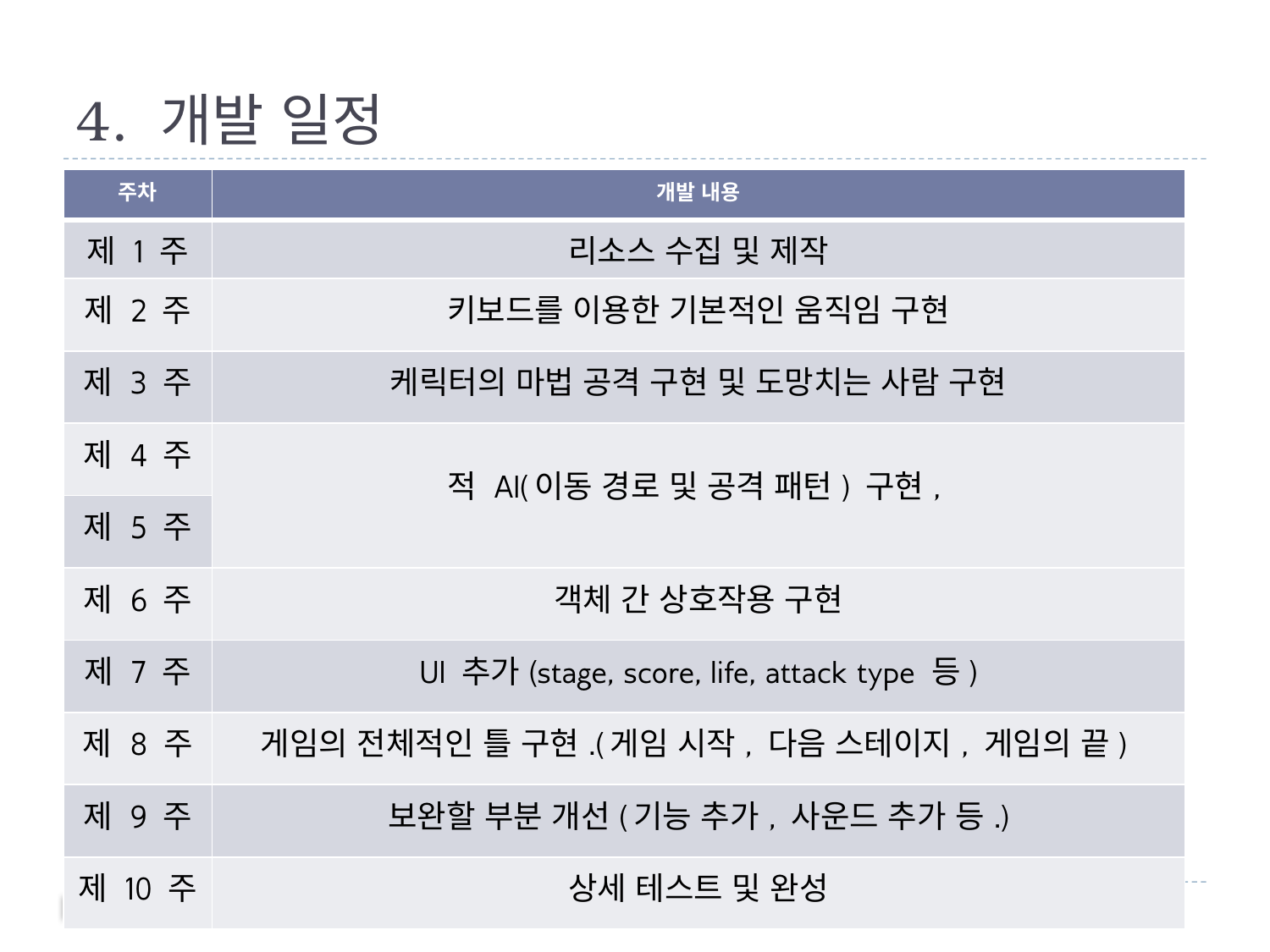

# 4. 개발 일정
| 주차 | 개발 내용 |
| --- | --- |
| 제 1 주 | 리소스 수집 및 제작 |
| 제 2 주 | 키보드를 이용한 기본적인 움직임 구현 |
| 제 3 주 | 케릭터의 마법 공격 구현 및 도망치는 사람 구현 |
| 제 4 주 | 적 AI(이동 경로 및 공격 패턴) 구현, |
| 제 5 주 |  |
| 제 6 주 | 객체 간 상호작용 구현 |
| 제 7 주 | UI 추가(stage, score, life, attack type 등) |
| 제 8 주 | 게임의 전체적인 틀 구현.(게임 시작, 다음 스테이지, 게임의 끝) |
| 제 9 주 | 보완할 부분 개선(기능 추가, 사운드 추가 등.) |
| 제 10 주 | 상세 테스트 및 완성 |